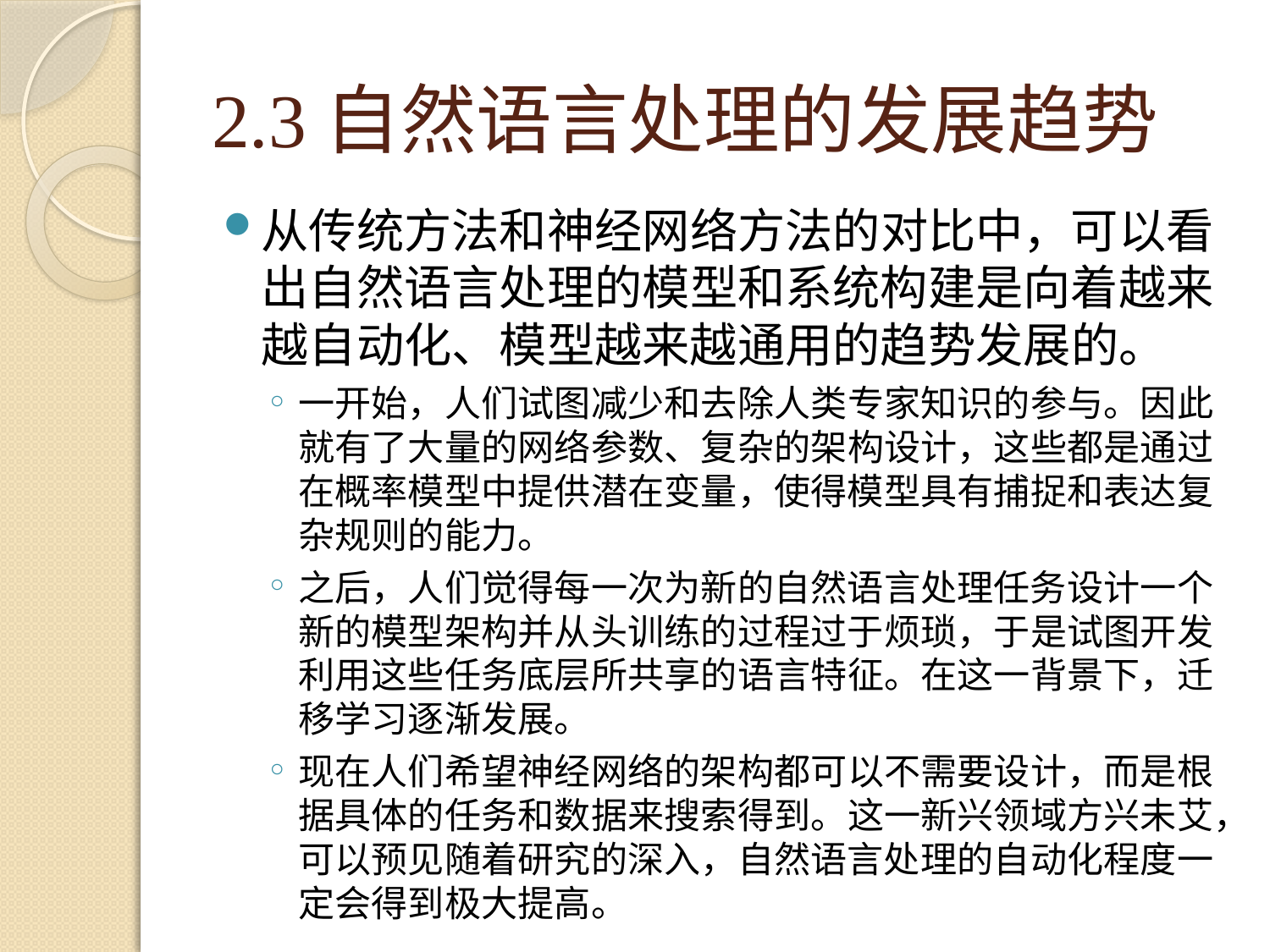

# 2.3自然语言处理的发展趋势
从传统方法和神经网络方法的对比中，可以看出自然语言处理的模型和系统构建是向着越来越自动化、模型越来越通用的趋势发展的。
一开始，人们试图减少和去除人类专家知识的参与。因此就有了大量的网络参数、复杂的架构设计，这些都是通过在概率模型中提供潜在变量，使得模型具有捕捉和表达复杂规则的能力。
之后，人们觉得每一次为新的自然语言处理任务设计一个新的模型架构并从头训练的过程过于烦琐，于是试图开发利用这些任务底层所共享的语言特征。在这一背景下，迁移学习逐渐发展。
现在人们希望神经网络的架构都可以不需要设计，而是根据具体的任务和数据来搜索得到。这一新兴领域方兴未艾，可以预见随着研究的深入，自然语言处理的自动化程度一定会得到极大提高。